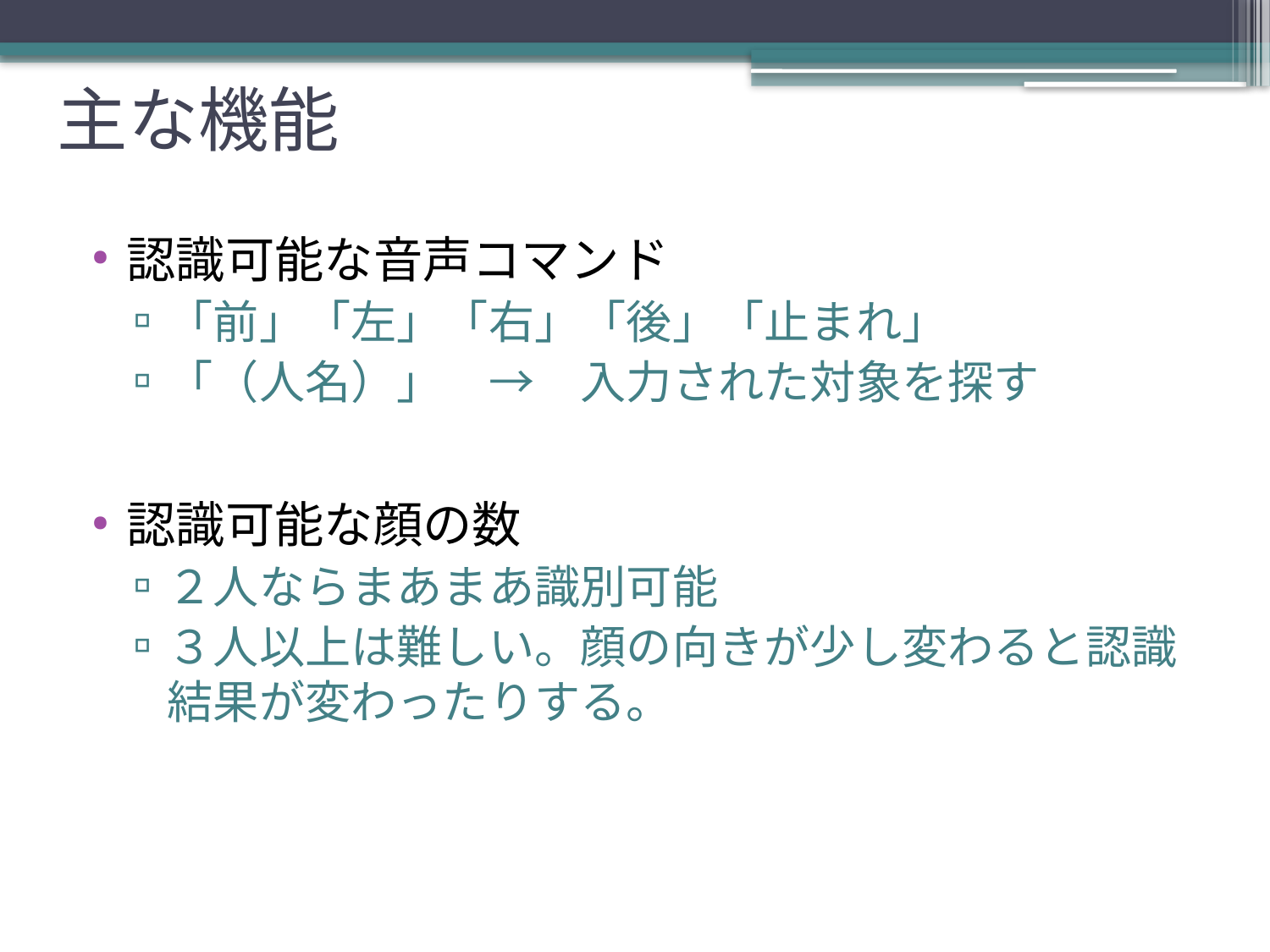

# 主な機能
認識可能な音声コマンド
「前」「左」「右」「後」「止まれ」
「（人名）」　→　入力された対象を探す

認識可能な顔の数
２人ならまあまあ識別可能
３人以上は難しい。顔の向きが少し変わると認識結果が変わったりする。